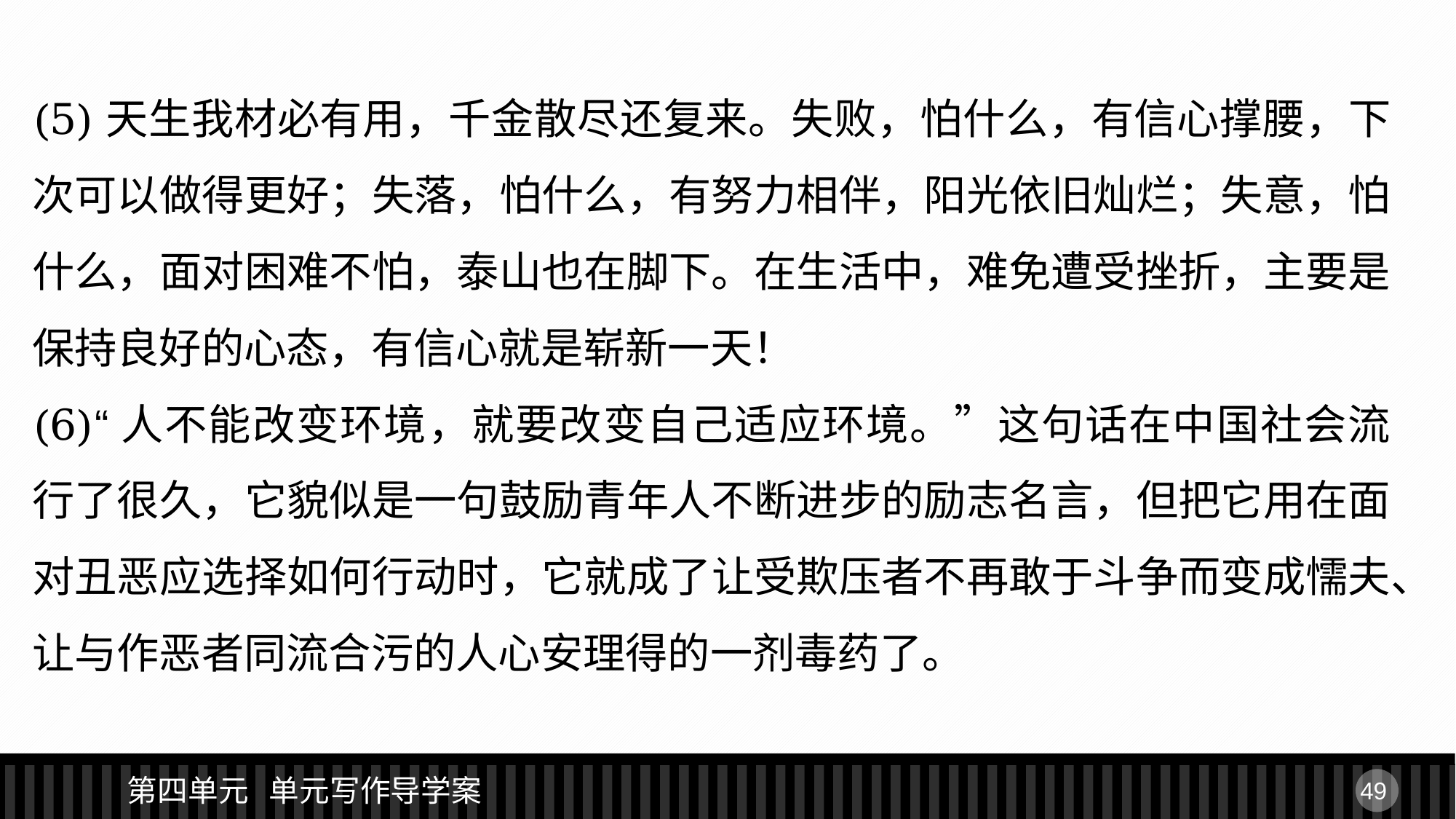

(5)天生我材必有用，千金散尽还复来。失败，怕什么，有信心撑腰，下次可以做得更好；失落，怕什么，有努力相伴，阳光依旧灿烂；失意，怕什么，面对困难不怕，泰山也在脚下。在生活中，难免遭受挫折，主要是保持良好的心态，有信心就是崭新一天！
(6)“人不能改变环境，就要改变自己适应环境。”这句话在中国社会流行了很久，它貌似是一句鼓励青年人不断进步的励志名言，但把它用在面对丑恶应选择如何行动时，它就成了让受欺压者不再敢于斗争而变成懦夫、让与作恶者同流合污的人心安理得的一剂毒药了。